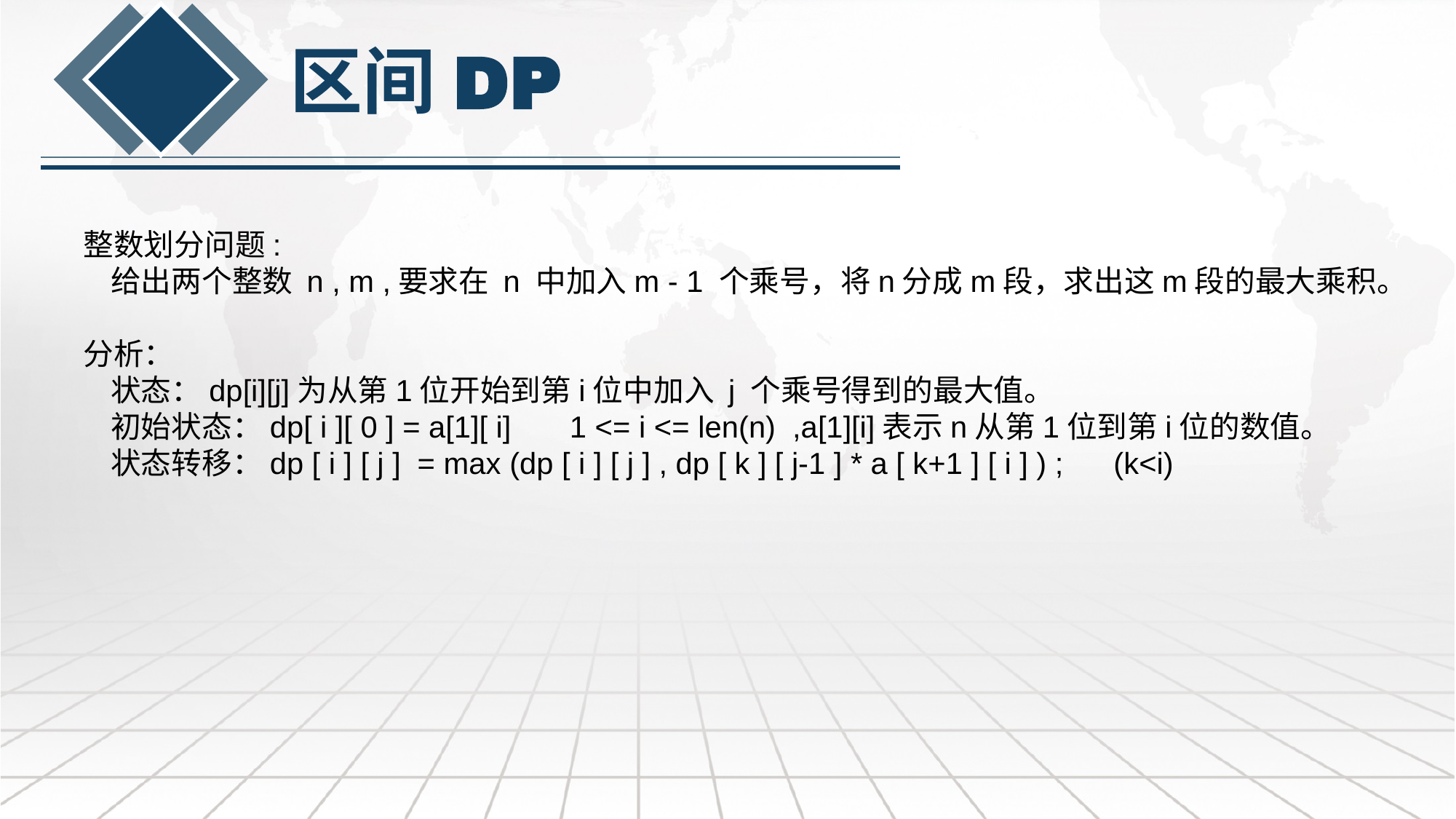

区间DP
整数划分问题:
   给出两个整数 n , m ,要求在 n 中加入m - 1 个乘号，将n分成m段，求出这m段的最大乘积。

分析：
   状态：dp[i][j]为从第1位开始到第i位中加入 j 个乘号得到的最大值。
   初始状态：dp[ i ][ 0 ] = a[1][ i]       1 <= i <= len(n)  ,a[1][i]表示n从第1位到第i位的数值。
   状态转移：dp [ i ] [ j ]  = max (dp [ i ] [ j ] , dp [ k ] [ j-1 ] * a [ k+1 ] [ i ] ) ;      (k<i)